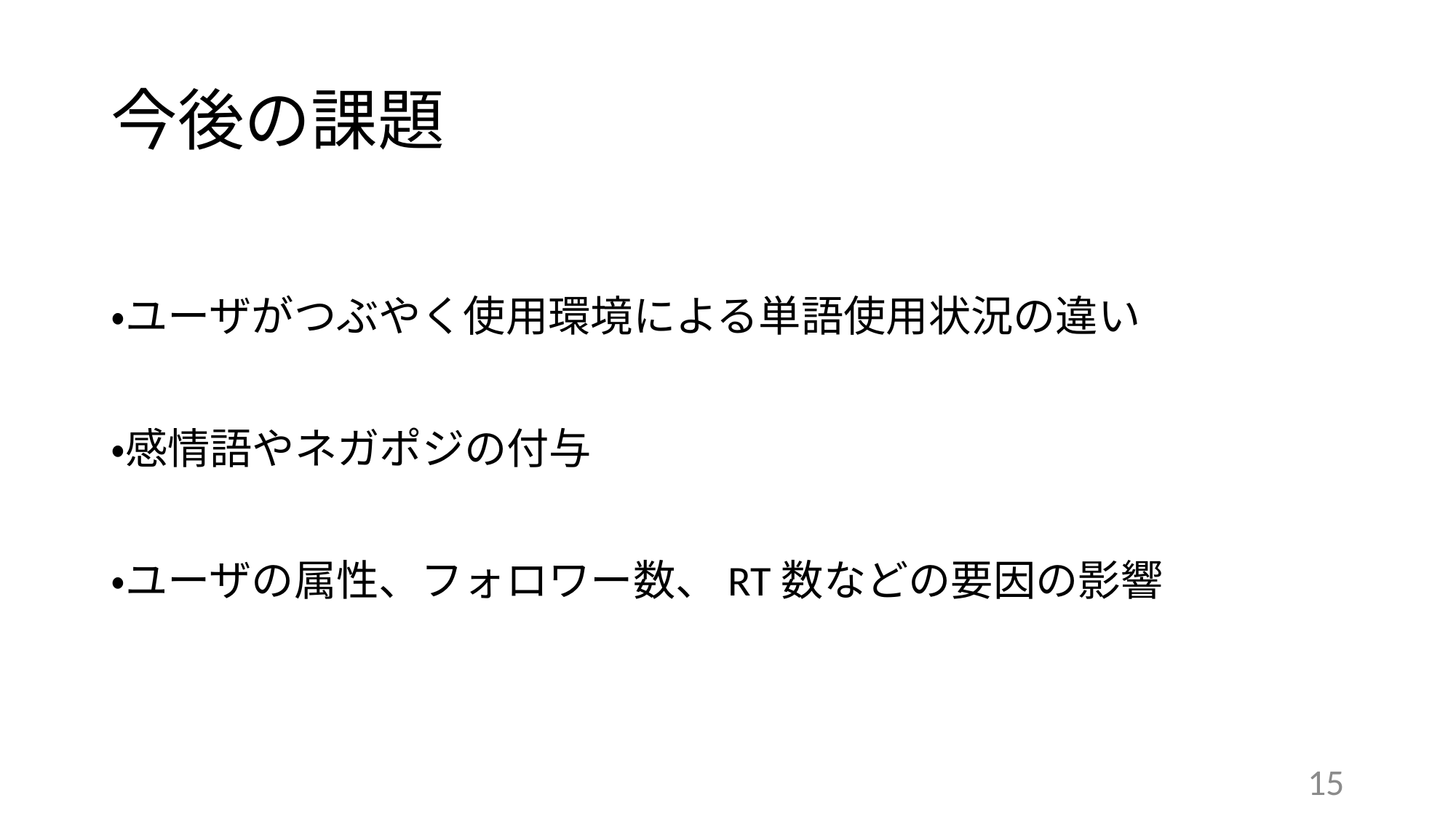

# 今後の課題

・ユーザがつぶやく使用環境による単語使用状況の違い

・感情語やネガポジの付与

・ユーザの属性、フォロワー数、RT数などの要因の影響

15